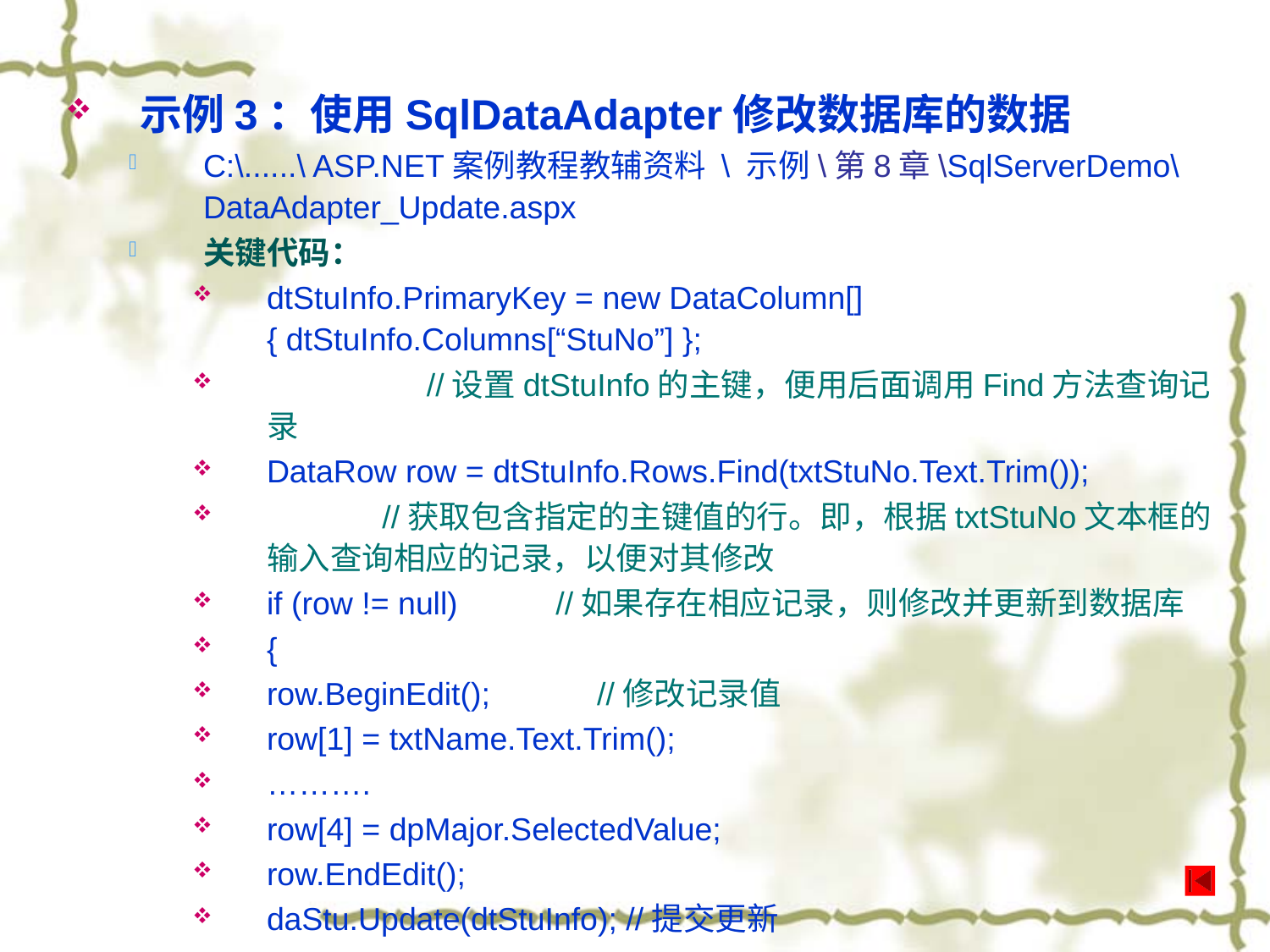

示例3：使用SqlDataAdapter修改数据库的数据
C:\......\ ASP.NET案例教程教辅资料 \ 示例\第8章\SqlServerDemo\DataAdapter_Update.aspx
关键代码：
dtStuInfo.PrimaryKey = new DataColumn[] { dtStuInfo.Columns[“StuNo”] };
                  //设置dtStuInfo的主键，便用后面调用Find方法查询记录
DataRow row = dtStuInfo.Rows.Find(txtStuNo.Text.Trim());
             //获取包含指定的主键值的行。即，根据txtStuNo文本框的输入查询相应的记录，以便对其修改
if (row != null)           //如果存在相应记录，则修改并更新到数据库
{
row.BeginEdit();            //修改记录值
row[1] = txtName.Text.Trim();
……….
row[4] = dpMajor.SelectedValue;
row.EndEdit();
daStu.Update(dtStuInfo); //提交更新